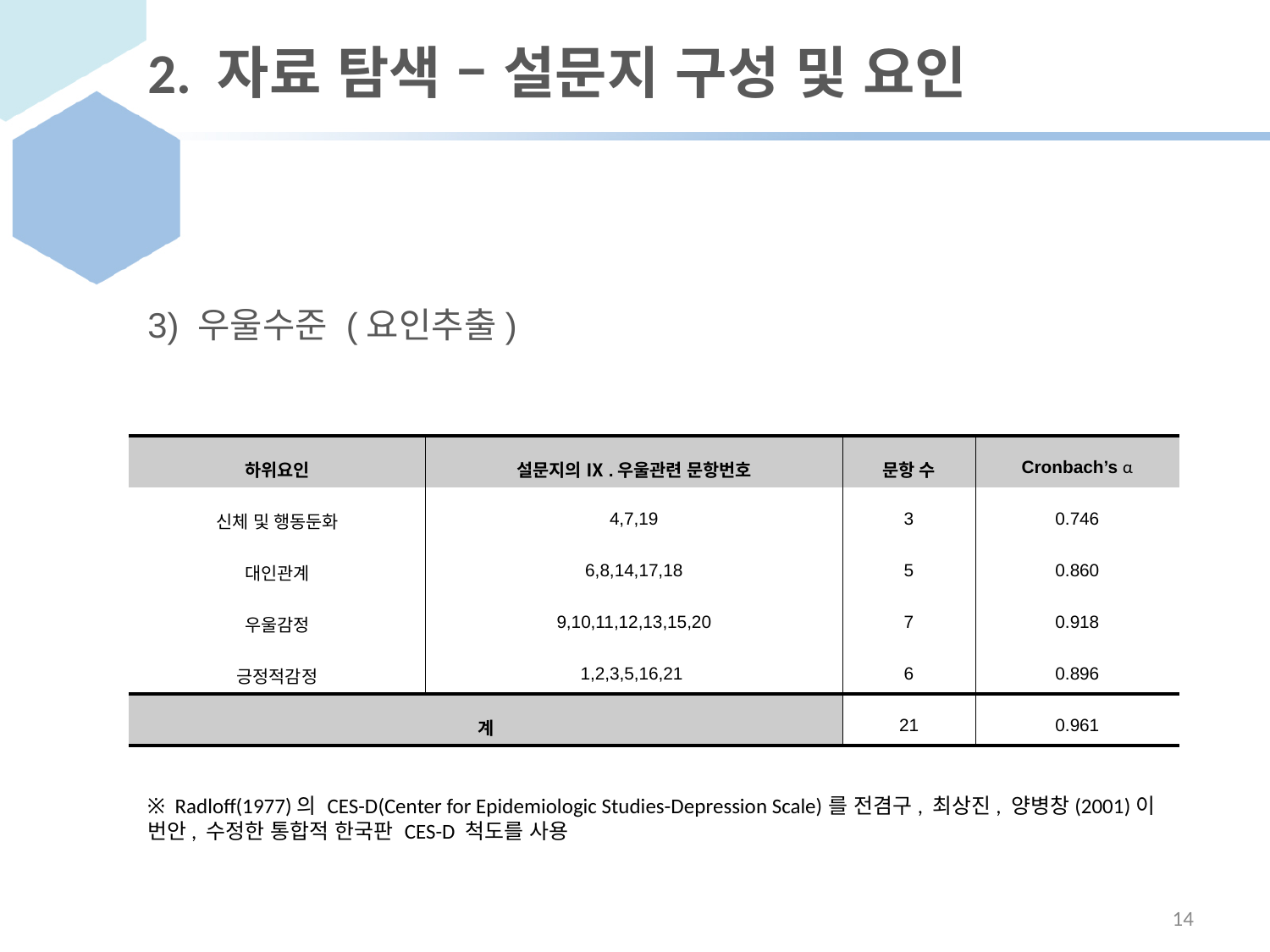

# 2. 자료 탐색 – 설문지 구성 및 요인
3) 우울수준 (요인추출)
| 하위요인 | 설문지의 Ⅸ.우울관련 문항번호 | 문항 수 | Cronbach’s α |
| --- | --- | --- | --- |
| 신체 및 행동둔화 | 4,7,19 | 3 | 0.746 |
| 대인관계 | 6,8,14,17,18 | 5 | 0.860 |
| 우울감정 | 9,10,11,12,13,15,20 | 7 | 0.918 |
| 긍정적감정 | 1,2,3,5,16,21 | 6 | 0.896 |
| 계 |  | 21 | 0.961 |
※  Radloff(1977)의 CES-D(Center for Epidemiologic Studies-Depression Scale)를 전겸구, 최상진, 양병창(2001)이 번안, 수정한 통합적 한국판 CES-D 척도를 사용

14